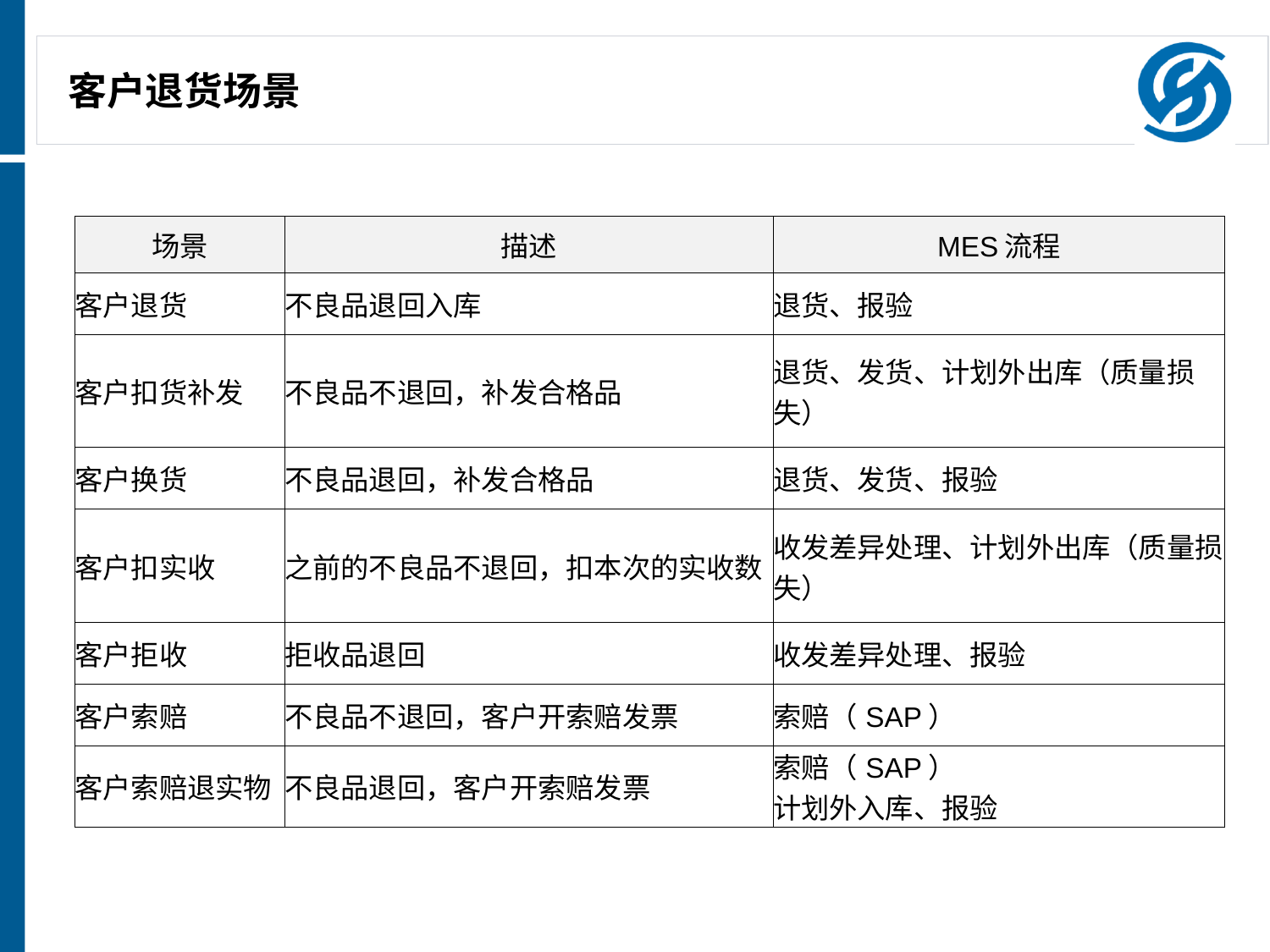

# 客户退货场景
| 场景 | 描述 | MES流程 |
| --- | --- | --- |
| 客户退货 | 不良品退回入库 | 退货、报验 |
| 客户扣货补发 | 不良品不退回，补发合格品 | 退货、发货、计划外出库（质量损失） |
| 客户换货 | 不良品退回，补发合格品 | 退货、发货、报验 |
| 客户扣实收 | 之前的不良品不退回，扣本次的实收数 | 收发差异处理、计划外出库（质量损失） |
| 客户拒收 | 拒收品退回 | 收发差异处理、报验 |
| 客户索赔 | 不良品不退回，客户开索赔发票 | 索赔（SAP） |
| 客户索赔退实物 | 不良品退回，客户开索赔发票 | 索赔（SAP） 计划外入库、报验 |